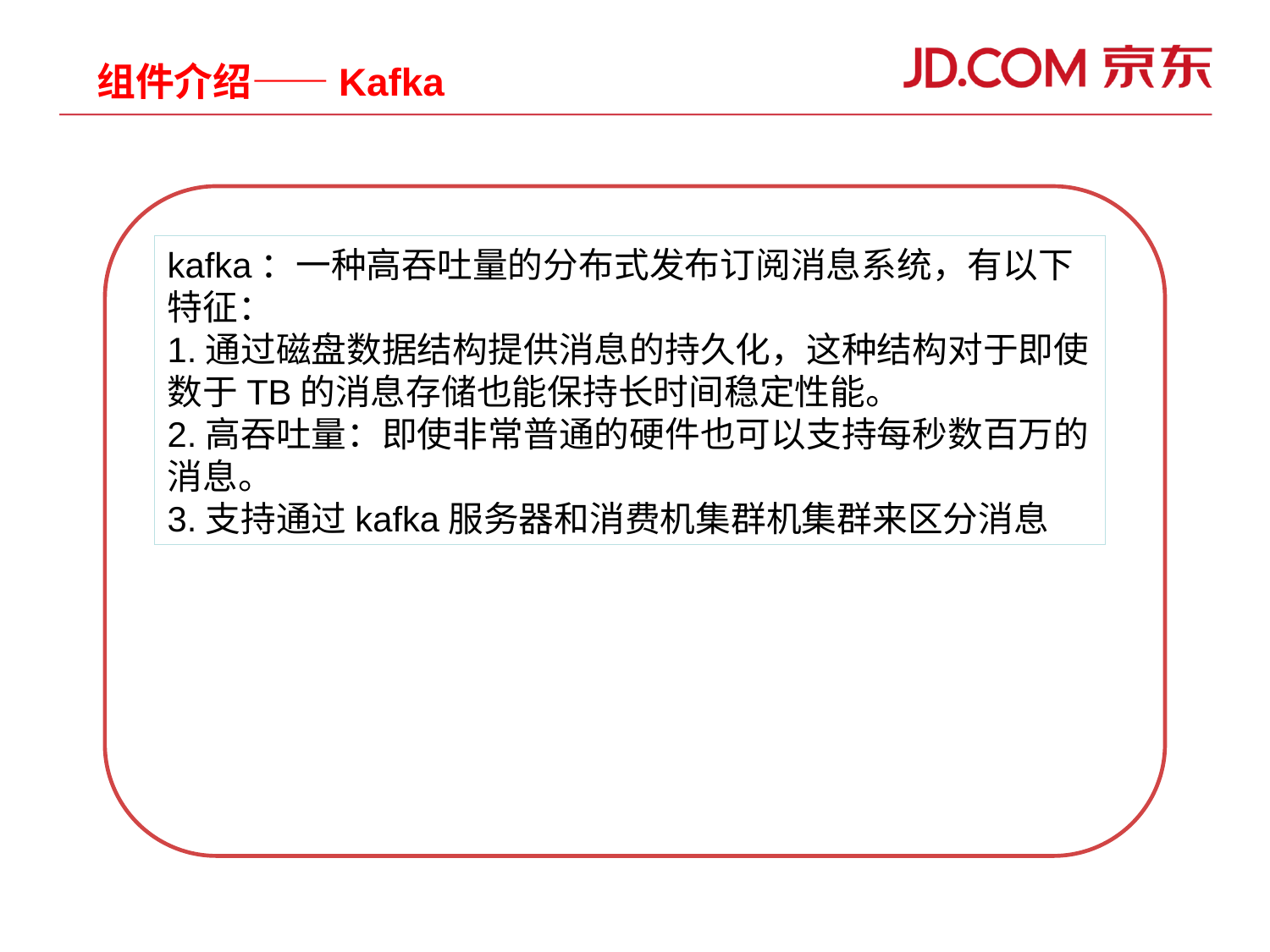

组件介绍——Kafka

kafka：一种高吞吐量的分布式发布订阅消息系统，有以下特征：
1.通过磁盘数据结构提供消息的持久化，这种结构对于即使数于TB的消息存储也能保持长时间稳定性能。
2.高吞吐量：即使非常普通的硬件也可以支持每秒数百万的消息。
3.支持通过kafka服务器和消费机集群机集群来区分消息